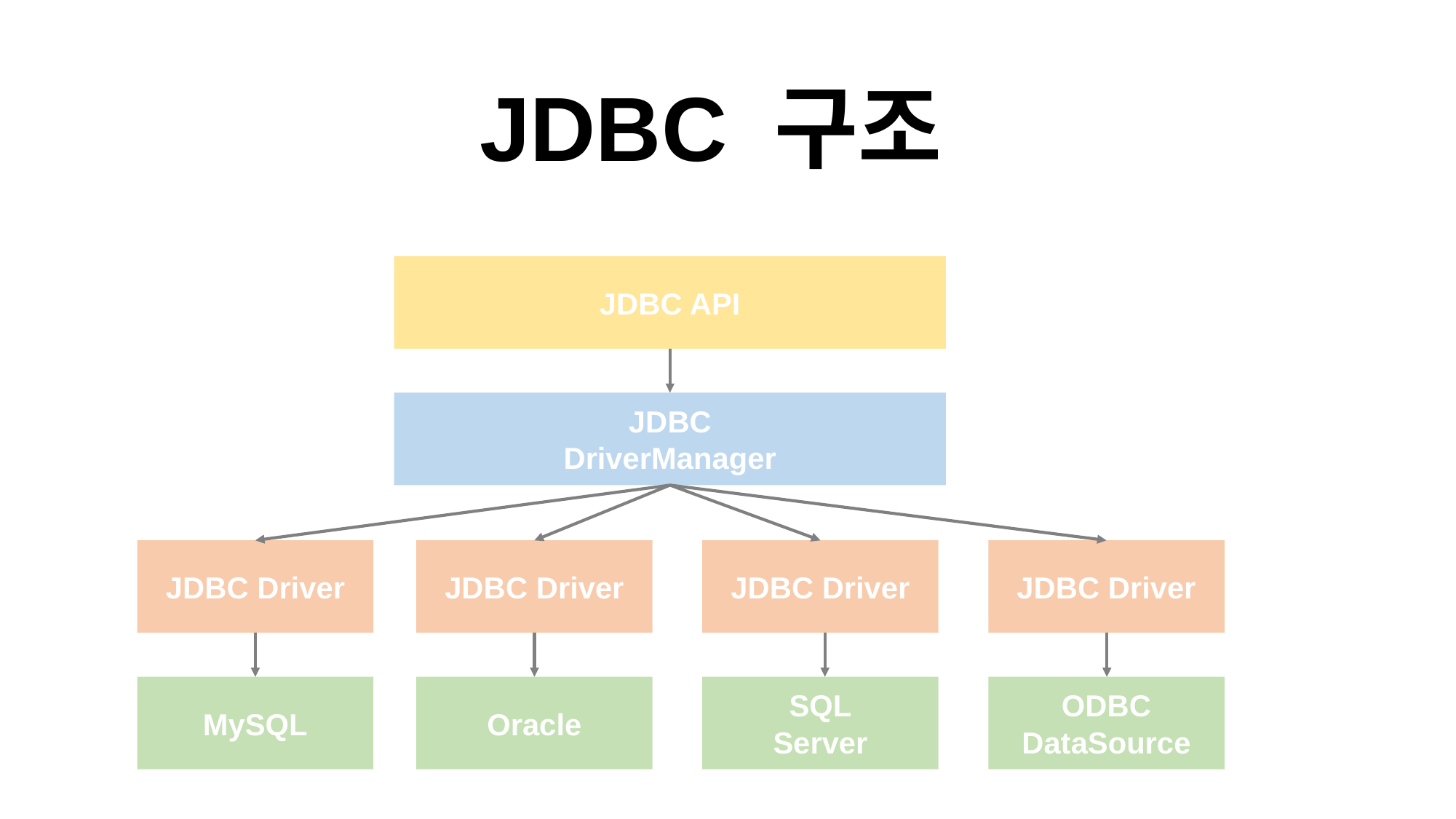

# JDBC 구조
JDBC API
JDBC
DriverManager
JDBC Driver
JDBC Driver
JDBC Driver
JDBC Driver
MySQL
Oracle
SQL
Server
ODBC
DataSource